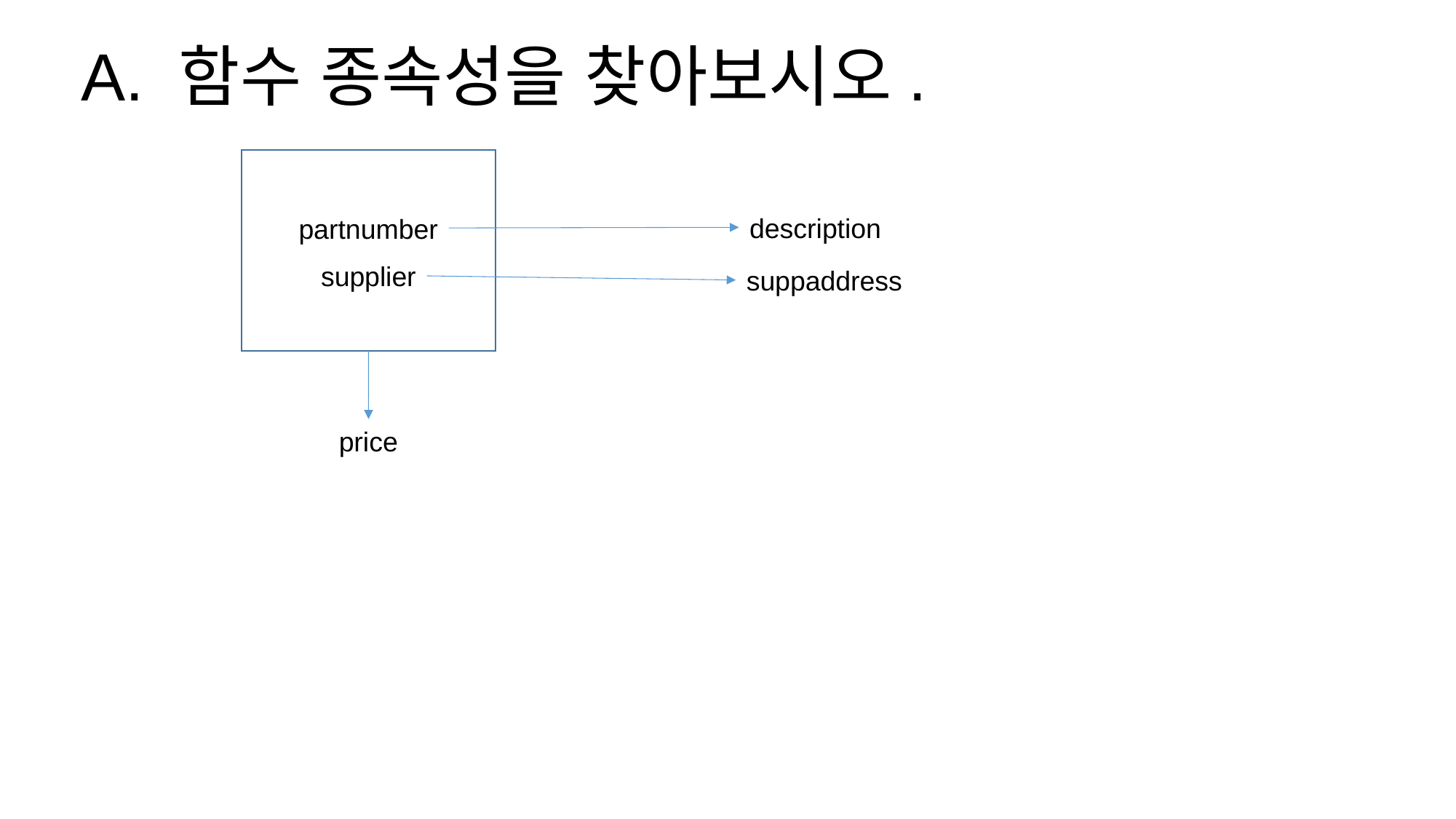

# A. 함수 종속성을 찾아보시오.

description
partnumber
supplier
suppaddress
price